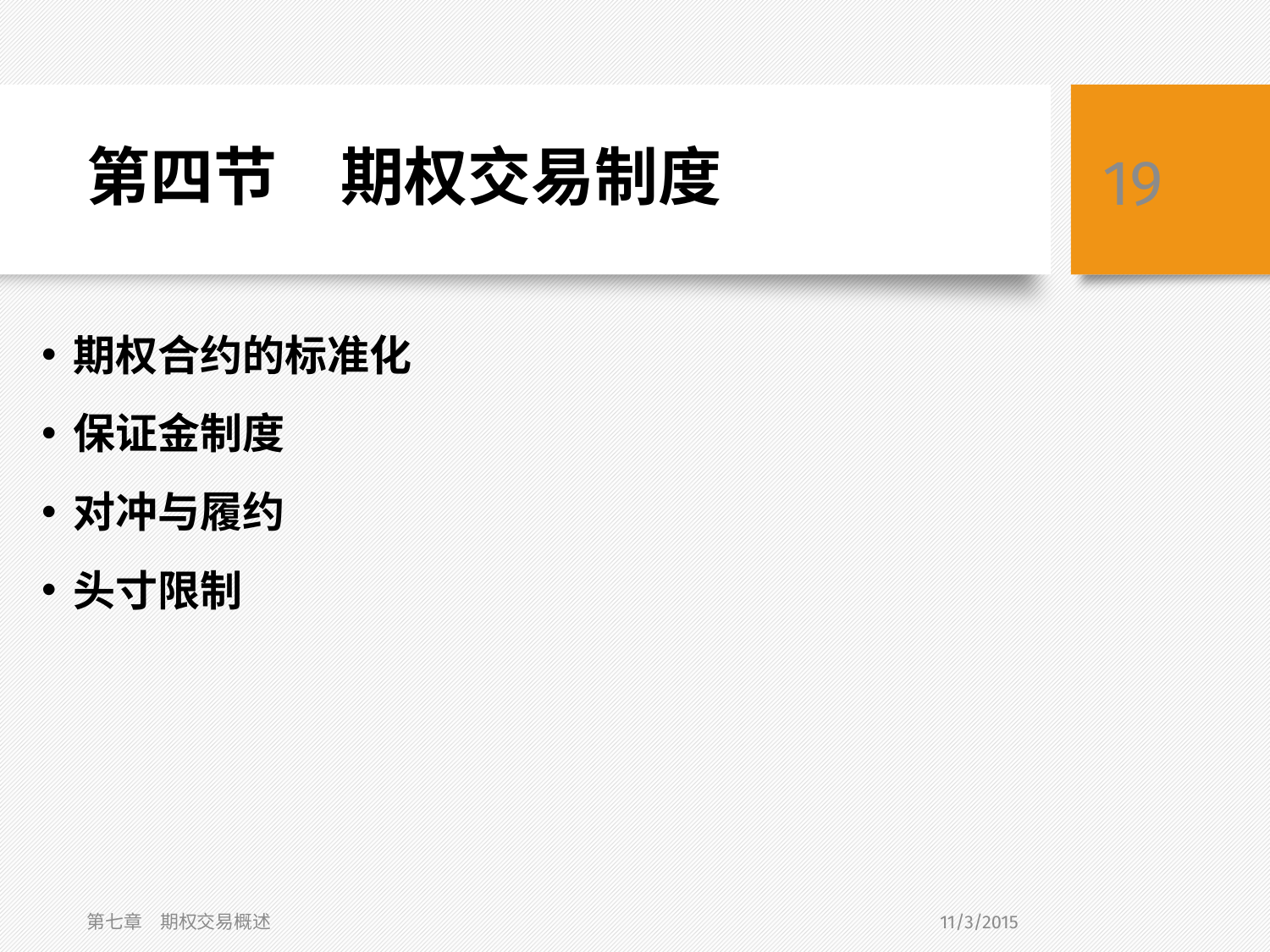

# 第四节　期权交易制度
19
期权合约的标准化
保证金制度
对冲与履约
头寸限制

11/3/2015
第七章　期权交易概述